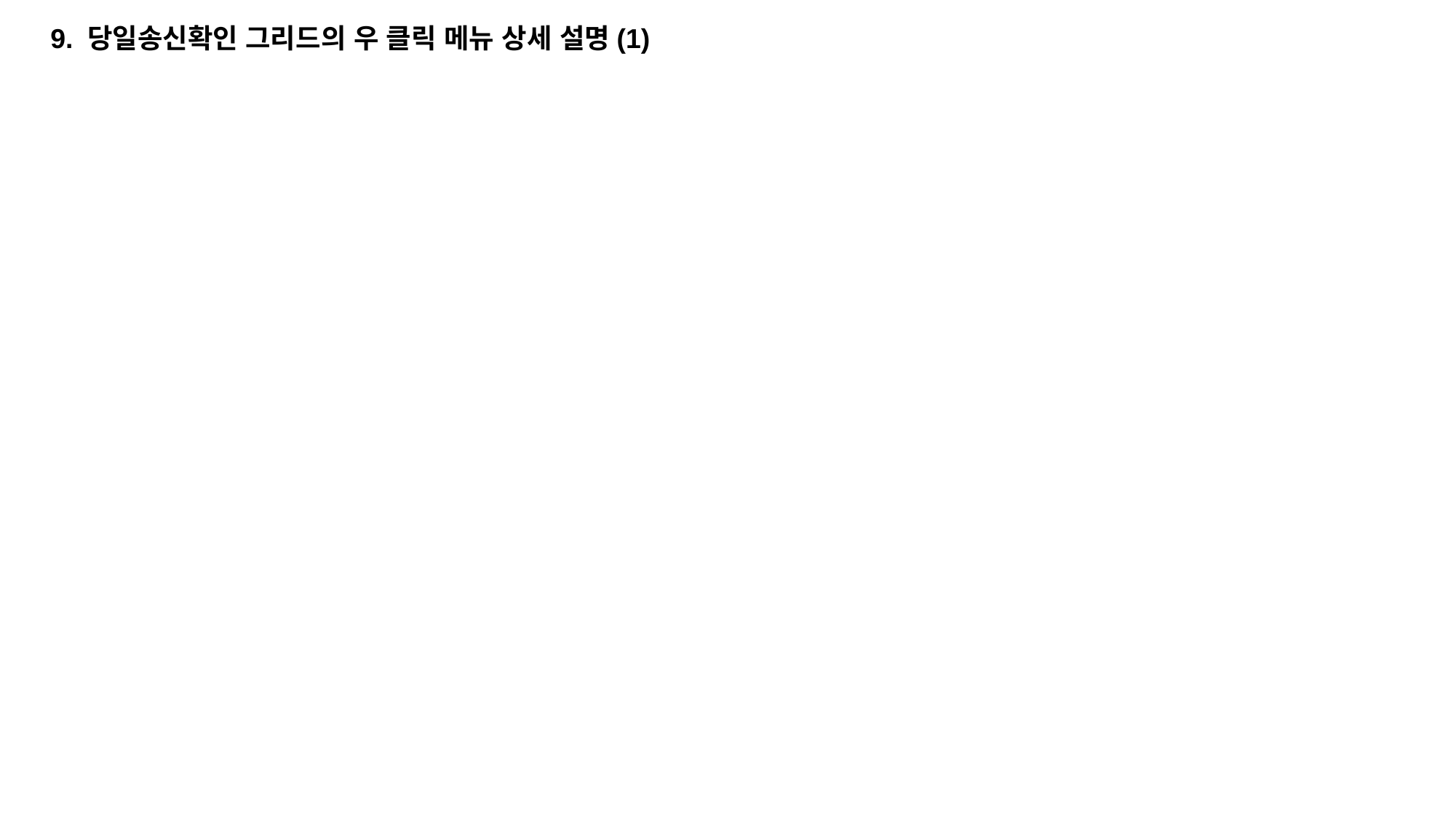

9. 당일송신확인 그리드의 우 클릭 메뉴 상세 설명(1)